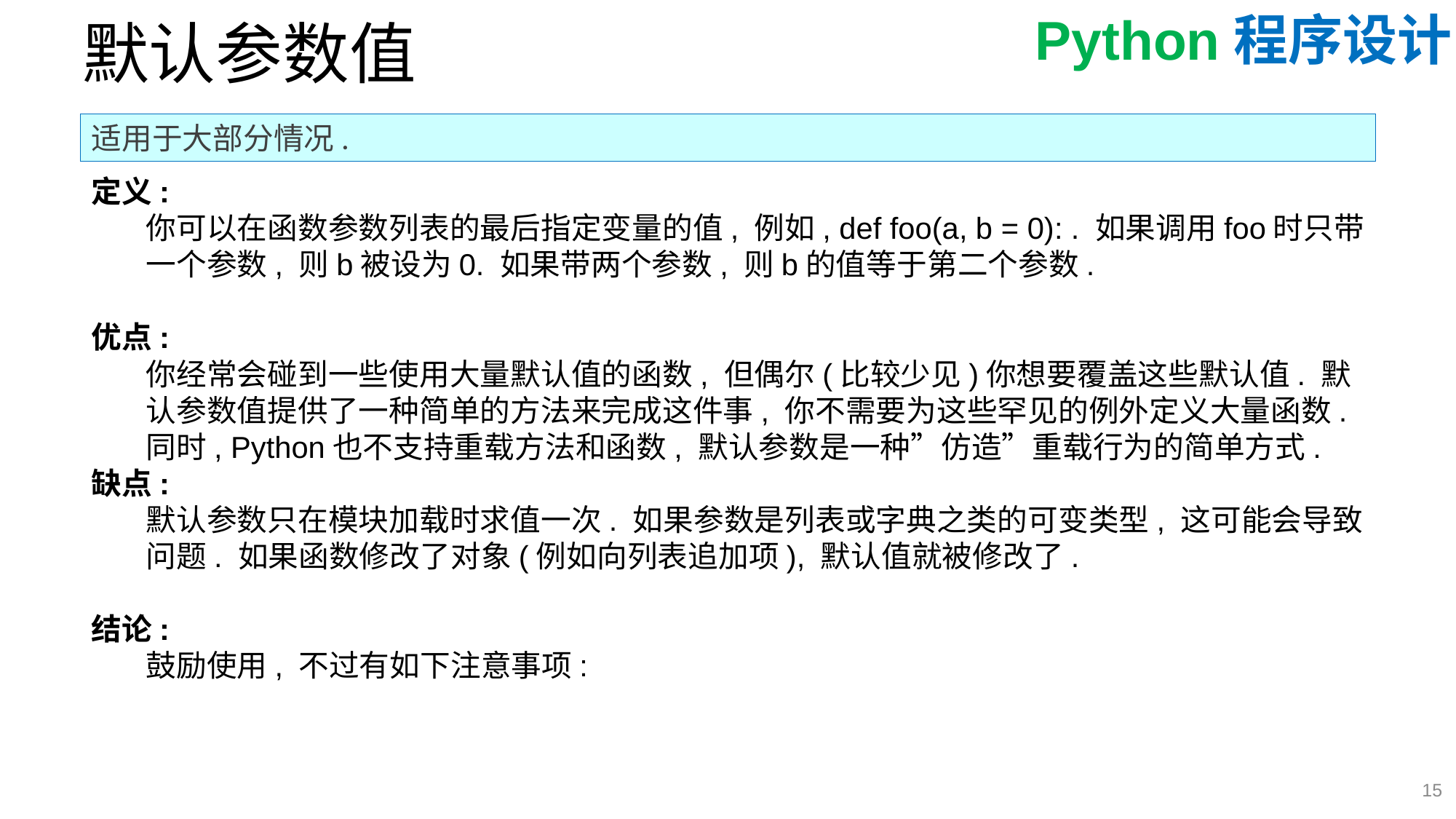

# 默认参数值
适用于大部分情况.
定义:
你可以在函数参数列表的最后指定变量的值, 例如, def foo(a, b = 0): . 如果调用foo时只带一个参数, 则b被设为0. 如果带两个参数, 则b的值等于第二个参数.

优点:
你经常会碰到一些使用大量默认值的函数, 但偶尔(比较少见)你想要覆盖这些默认值. 默认参数值提供了一种简单的方法来完成这件事, 你不需要为这些罕见的例外定义大量函数. 同时, Python也不支持重载方法和函数, 默认参数是一种”仿造”重载行为的简单方式.
缺点:
默认参数只在模块加载时求值一次. 如果参数是列表或字典之类的可变类型, 这可能会导致问题. 如果函数修改了对象(例如向列表追加项), 默认值就被修改了.

结论:
鼓励使用, 不过有如下注意事项:
15